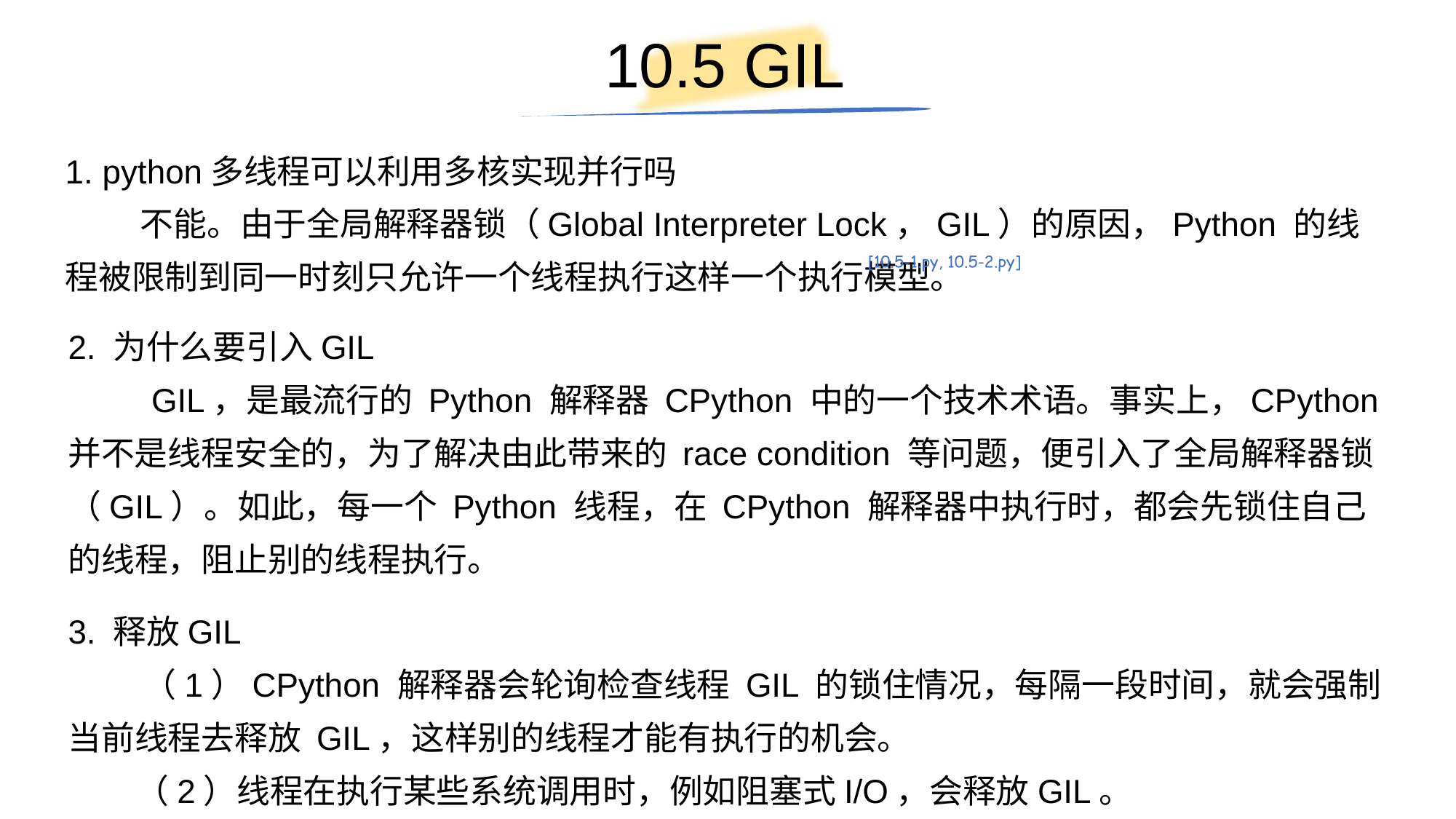

# 10.5 GIL

1. python多线程可以利用多核实现并行吗
         不能。由于全局解释器锁（Global Interpreter Lock，GIL）的原因，Python 的线程被限制到同一时刻只允许一个线程执行这样一个执行模型。
[10.5-1.py, 10.5-2.py]
2. 为什么要引入GIL
         GIL，是最流行的 Python 解释器 CPython 中的一个技术术语。事实上，CPython并不是线程安全的，为了解决由此带来的 race condition 等问题，便引入了全局解释器锁（GIL）。如此，每一个 Python 线程，在 CPython 解释器中执行时，都会先锁住自己的线程，阻止别的线程执行。
3. 释放GIL
         （1）CPython 解释器会轮询检查线程 GIL 的锁住情况，每隔一段时间，就会强制当前线程去释放 GIL，这样别的线程才能有执行的机会。
        （2）线程在执行某些系统调用时，例如阻塞式I/O，会释放GIL。